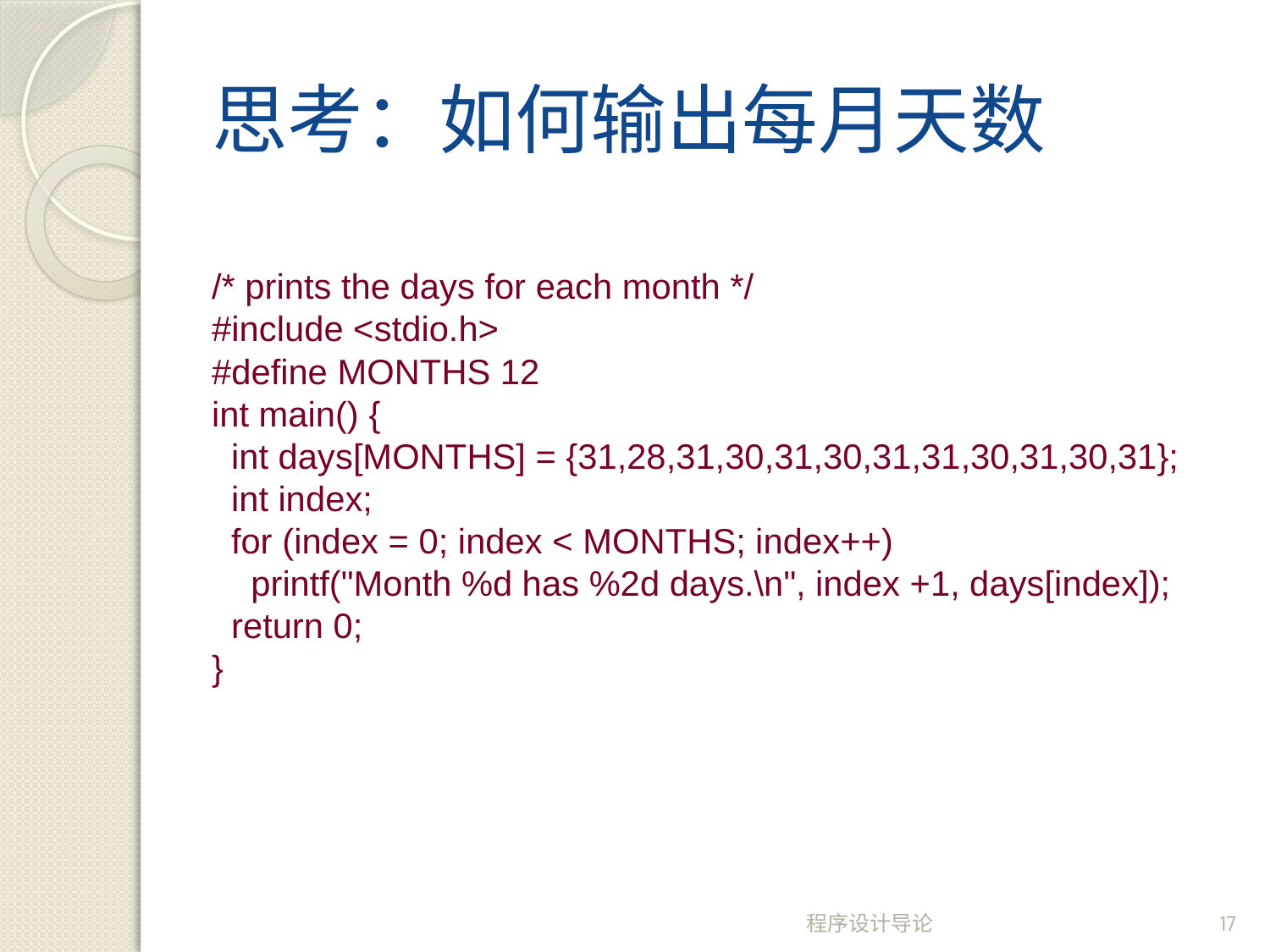

# 思考：如何输出每月天数
/* prints the days for each month */
#include <stdio.h>
#define MONTHS 12
int main() {
  int days[MONTHS] = {31,28,31,30,31,30,31,31,30,31,30,31};
  int index;
  for (index = 0; index < MONTHS; index++)
    printf("Month %d has %2d days.\n", index +1, days[index]);
  return 0;
}
程序设计导论
17